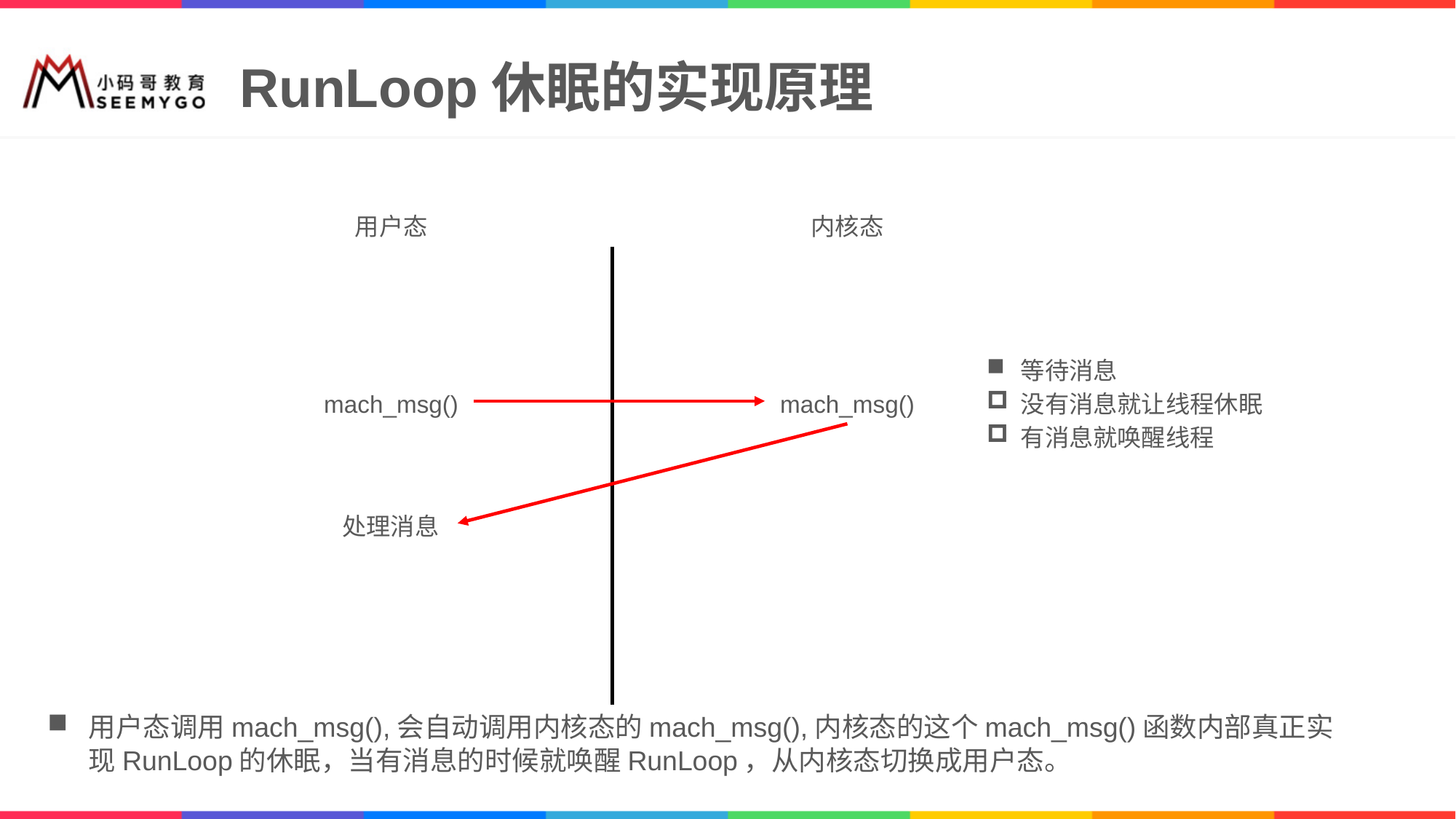

# RunLoop休眠的实现原理
用户态
内核态
等待消息
没有消息就让线程休眠
有消息就唤醒线程
mach_msg()
mach_msg()
处理消息
用户态调用mach_msg(),会自动调用内核态的mach_msg(),内核态的这个mach_msg()函数内部真正实现RunLoop的休眠，当有消息的时候就唤醒RunLoop，从内核态切换成用户态。